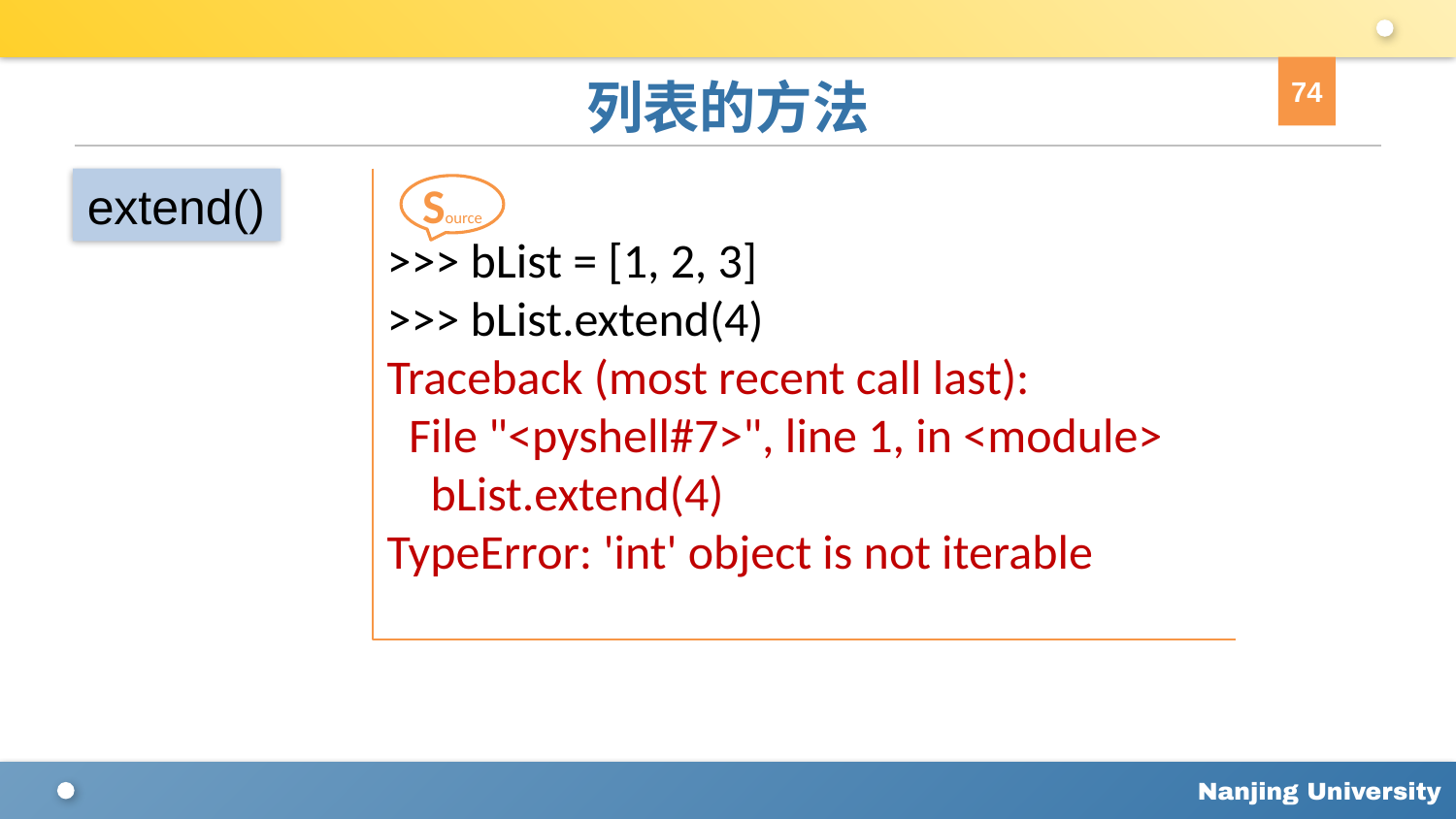

74
# 列表的方法
extend()
>>> bList = [1, 2, 3]
>>> bList.extend(4)
Traceback (most recent call last):
  File "<pyshell#7>", line 1, in <module>
    bList.extend(4)
TypeError: 'int' object is not iterable
Source